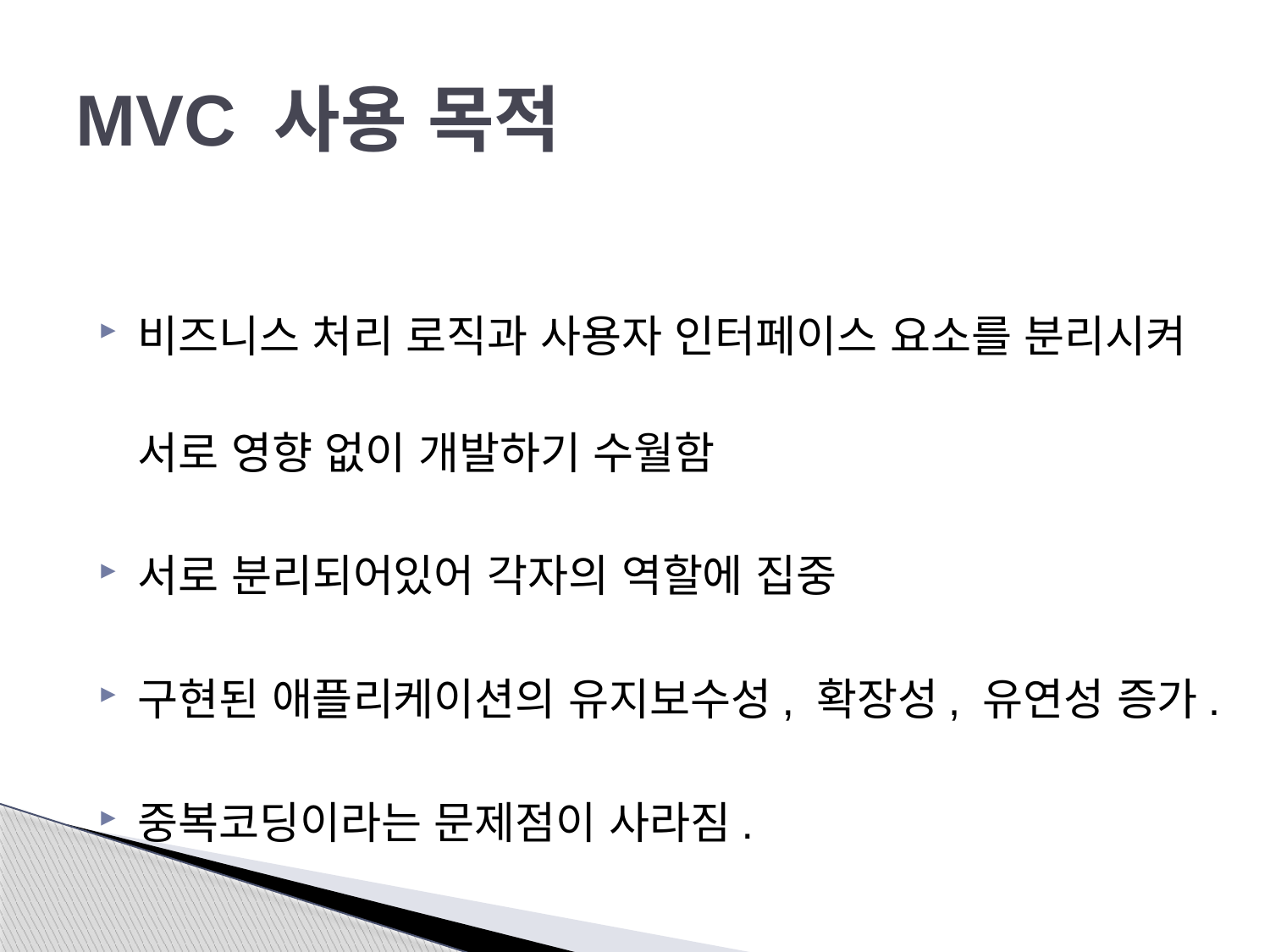

# MVC 사용 목적
비즈니스 처리 로직과 사용자 인터페이스 요소를 분리시켜 서로 영향 없이 개발하기 수월함
서로 분리되어있어 각자의 역할에 집중
구현된 애플리케이션의 유지보수성, 확장성, 유연성 증가.
중복코딩이라는 문제점이 사라짐.